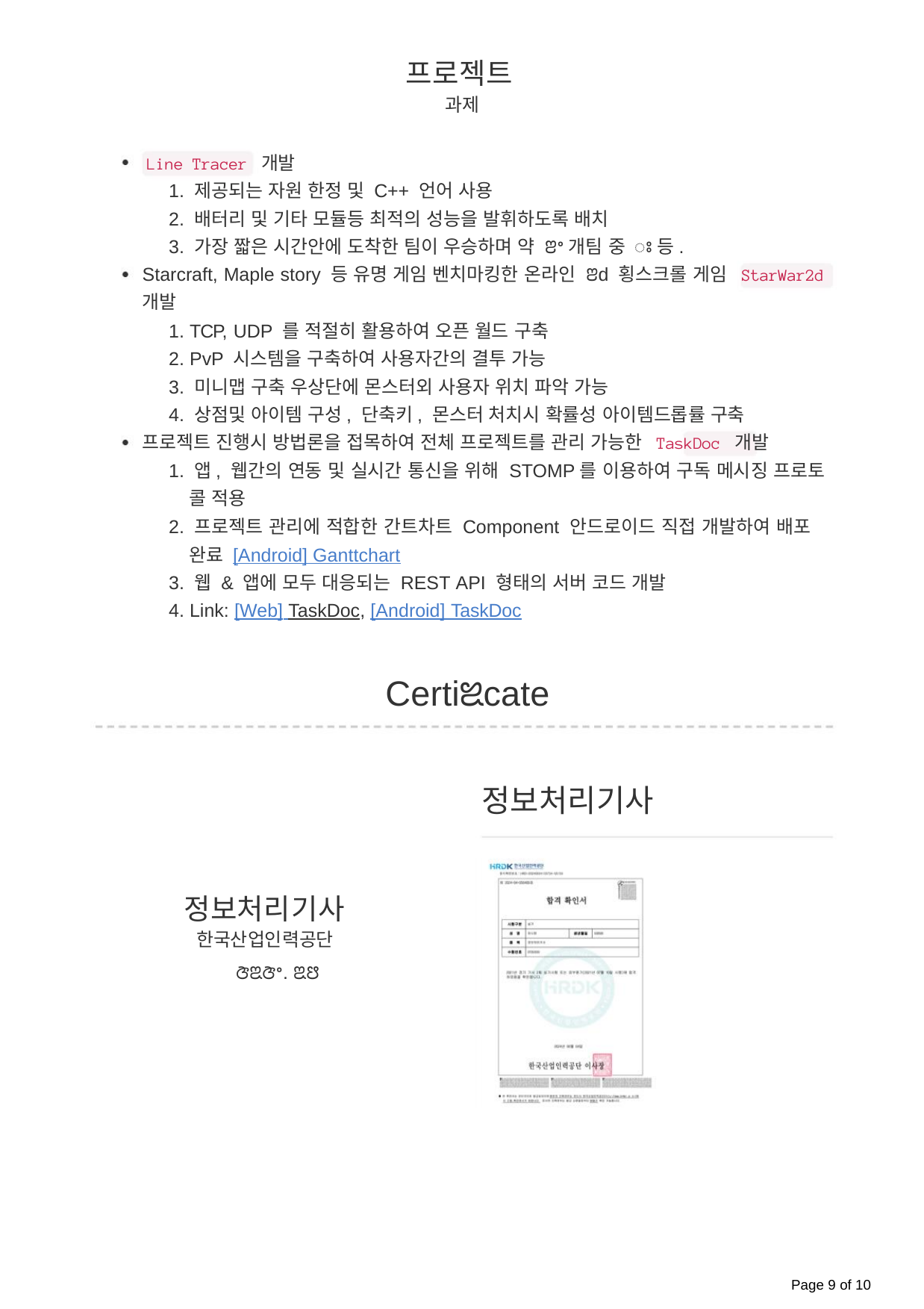

프로젝트
과제
Line Tracer 개발
1. 제공되는 자원 한정 및 C++ 언어 사용
2. 배터리 및 기타 모듈등 최적의 성능을 발휘하도록 배치
3. 가장 짧은 시간안에 도착한 팀이 우승하며 약 ꢂꢀ개팀 중 ꢁ등.
Starcraft, Maple story 등 유명 게임 벤치마킹한 온라인 ꢂd 횡스크롤 게임 StarWar2d
개발
1. TCP, UDP 를 적절히 활용하여 오픈 월드 구축
2. PvP 시스템을 구축하여 사용자간의 결투 가능
3. 미니맵 구축 우상단에 몬스터외 사용자 위치 파악 가능
4. 상점및 아이템 구성, 단축키, 몬스터 처치시 확률성 아이템드롭률 구축
프로젝트 진행시 방법론을 접목하여 전체 프로젝트를 관리 가능한 TaskDoc 개발
1. 앱, 웹간의 연동 및 실시간 통신을 위해 STOMP를 이용하여 구독 메시징 프로토
콜 적용
2. 프로젝트 관리에 적합한 간트차트 Component 안드로이드 직접 개발하여 배포
완료 [Android] Ganttchart
3. 웹 & 앱에 모두 대응되는 REST API 형태의 서버 코드 개발
4. Link: [Web] TaskDoc, [Android] TaskDoc
Certiꢉcate
정보처리기사
정보처리기사
한국산업인력공단
ꢆꢃꢆꢀ. ꢃꢅ
Page 9 of 10